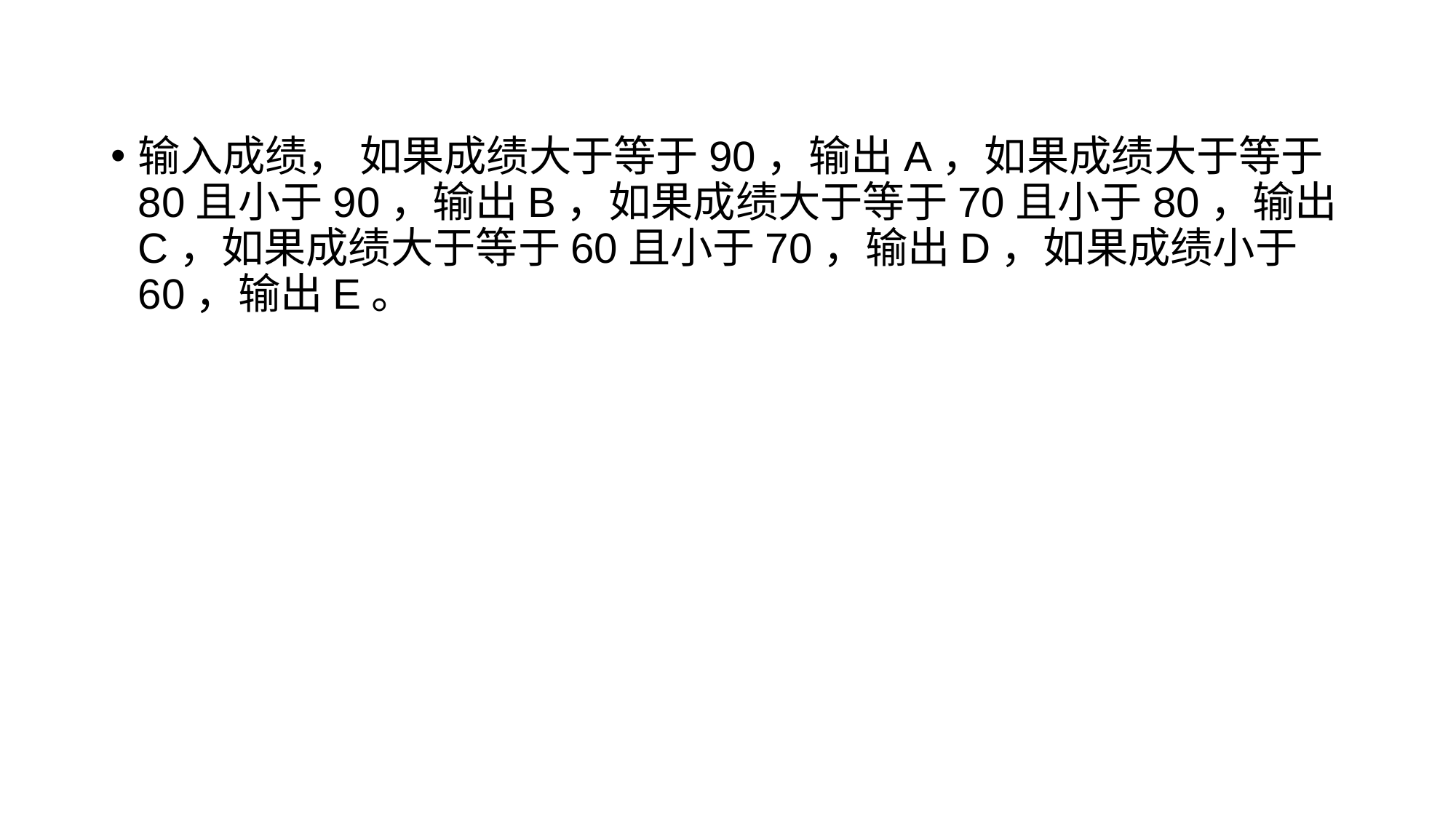

输入成绩， 如果成绩大于等于90，输出A，如果成绩大于等于80且小于90，输出B，如果成绩大于等于70且小于80，输出C，如果成绩大于等于60且小于70，输出D，如果成绩小于60，输出E。